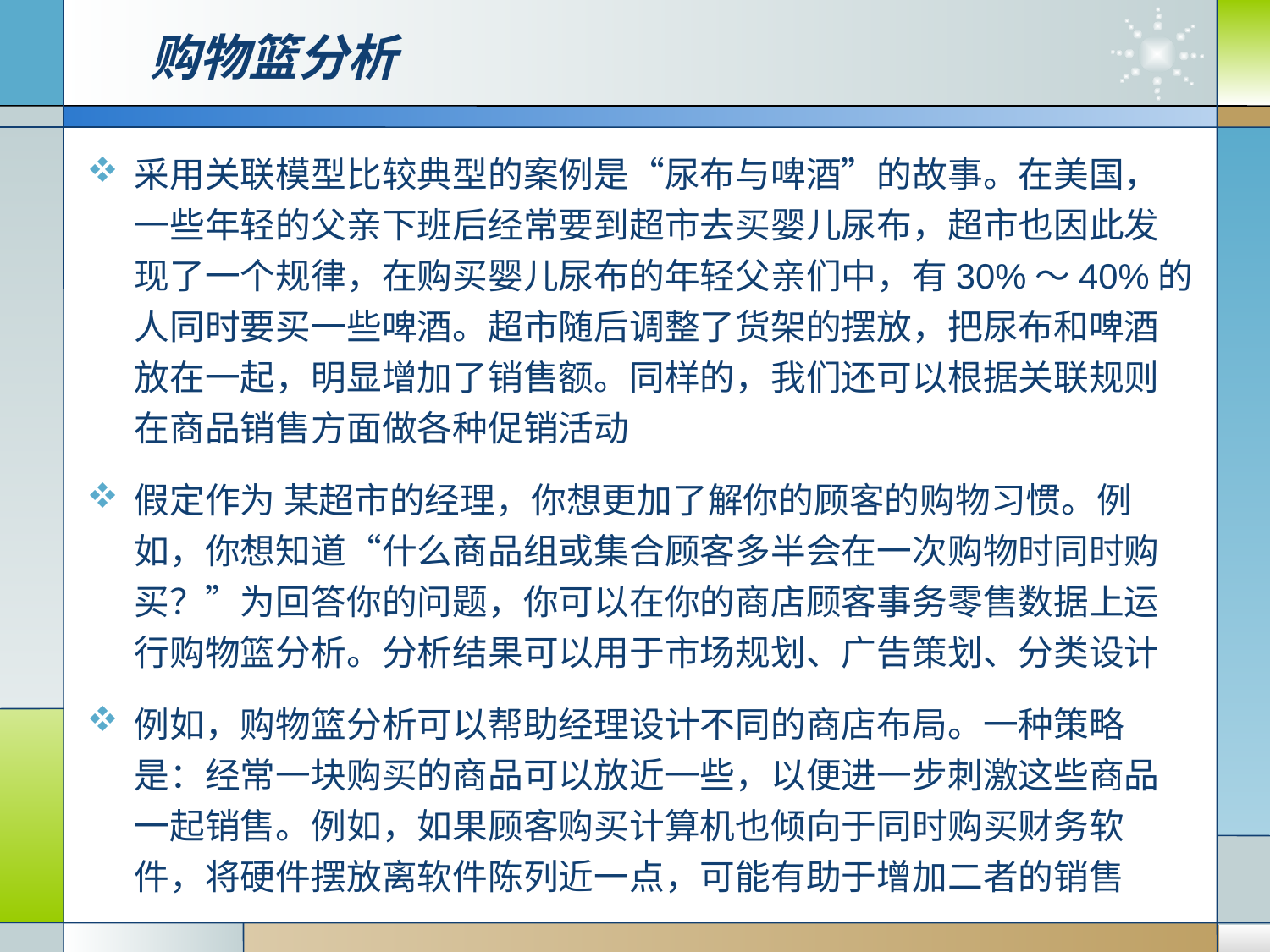

# 购物篮分析
采用关联模型比较典型的案例是“尿布与啤酒”的故事。在美国，一些年轻的父亲下班后经常要到超市去买婴儿尿布，超市也因此发现了一个规律，在购买婴儿尿布的年轻父亲们中，有30%～40%的人同时要买一些啤酒。超市随后调整了货架的摆放，把尿布和啤酒放在一起，明显增加了销售额。同样的，我们还可以根据关联规则在商品销售方面做各种促销活动
假定作为 某超市的经理，你想更加了解你的顾客的购物习惯。例如，你想知道“什么商品组或集合顾客多半会在一次购物时同时购买？”为回答你的问题，你可以在你的商店顾客事务零售数据上运行购物篮分析。分析结果可以用于市场规划、广告策划、分类设计
例如，购物篮分析可以帮助经理设计不同的商店布局。一种策略是：经常一块购买的商品可以放近一些，以便进一步刺激这些商品一起销售。例如，如果顾客购买计算机也倾向于同时购买财务软件，将硬件摆放离软件陈列近一点，可能有助于增加二者的销售